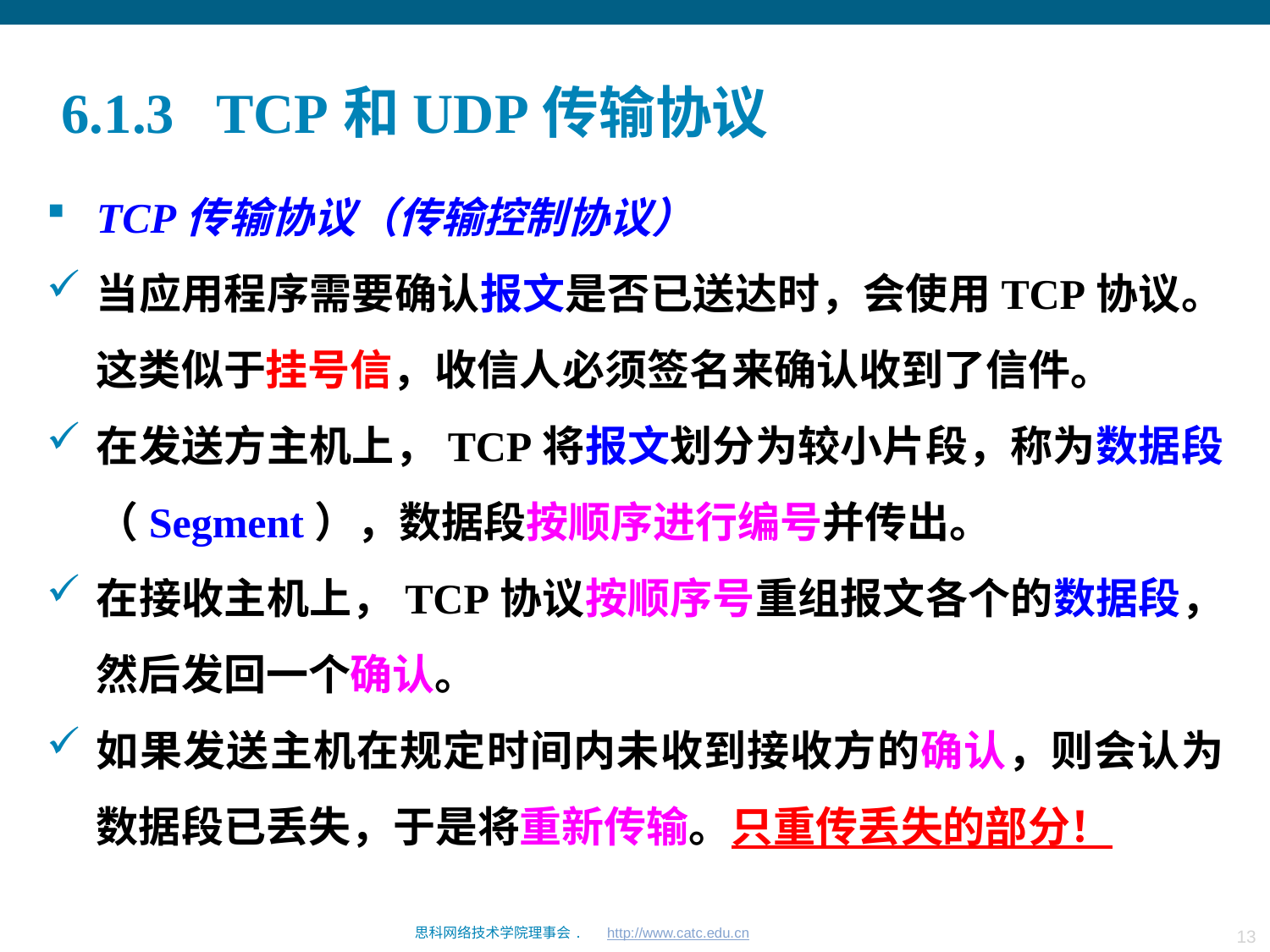

# 6.1.3   TCP和UDP传输协议
TCP传输协议（传输控制协议）
当应用程序需要确认报文是否已送达时，会使用TCP协议。这类似于挂号信，收信人必须签名来确认收到了信件。
在发送方主机上，TCP将报文划分为较小片段，称为数据段（Segment），数据段按顺序进行编号并传出。
在接收主机上，TCP协议按顺序号重组报文各个的数据段，然后发回一个确认。
如果发送主机在规定时间内未收到接收方的确认，则会认为数据段已丢失，于是将重新传输。只重传丢失的部分！